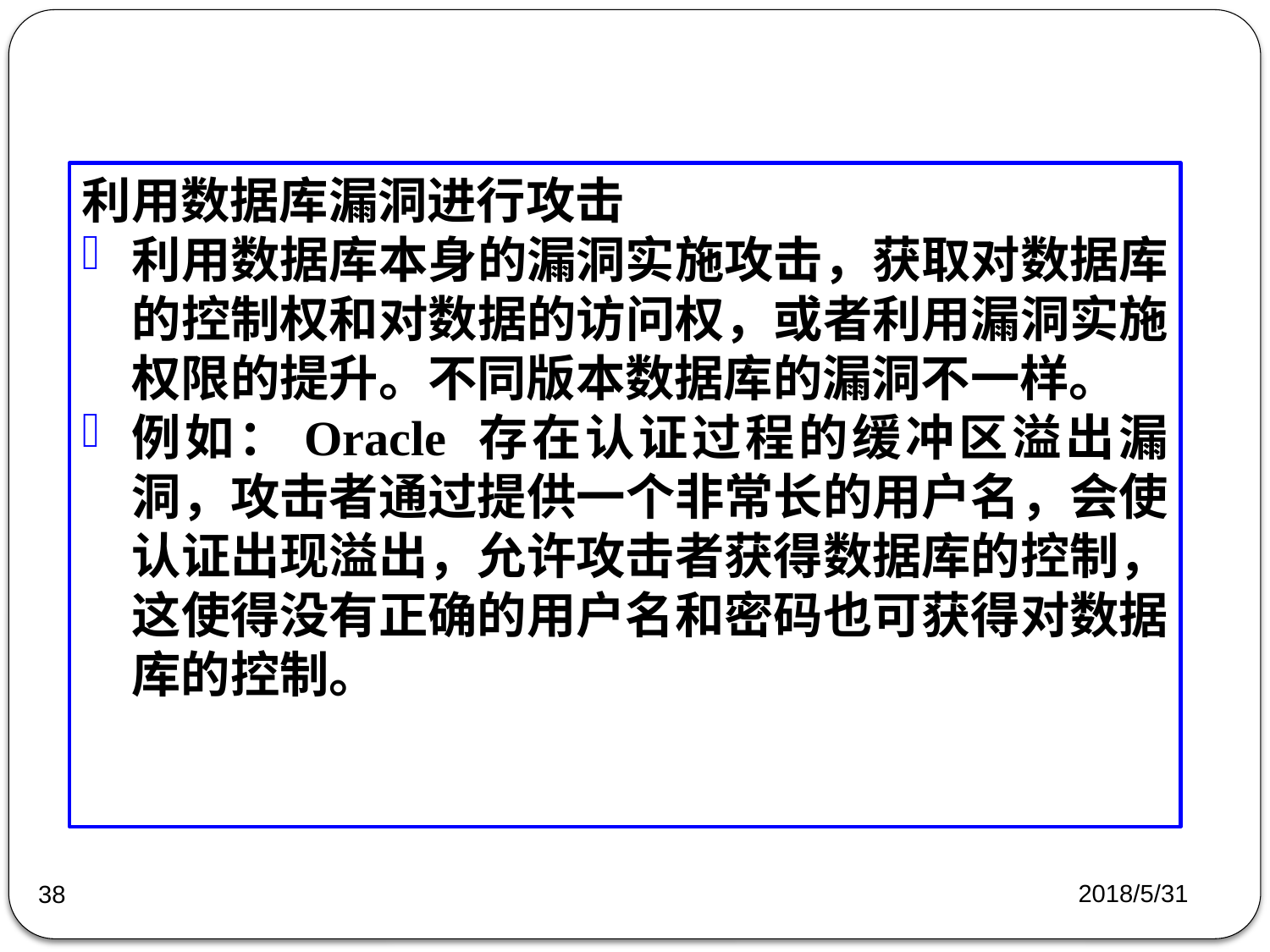

利用数据库漏洞进行攻击
利用数据库本身的漏洞实施攻击，获取对数据库的控制权和对数据的访问权，或者利用漏洞实施权限的提升。不同版本数据库的漏洞不一样。
例如：Oracle 存在认证过程的缓冲区溢出漏洞，攻击者通过提供一个非常长的用户名，会使认证出现溢出，允许攻击者获得数据库的控制，这使得没有正确的用户名和密码也可获得对数据库的控制。

2018/5/31
38